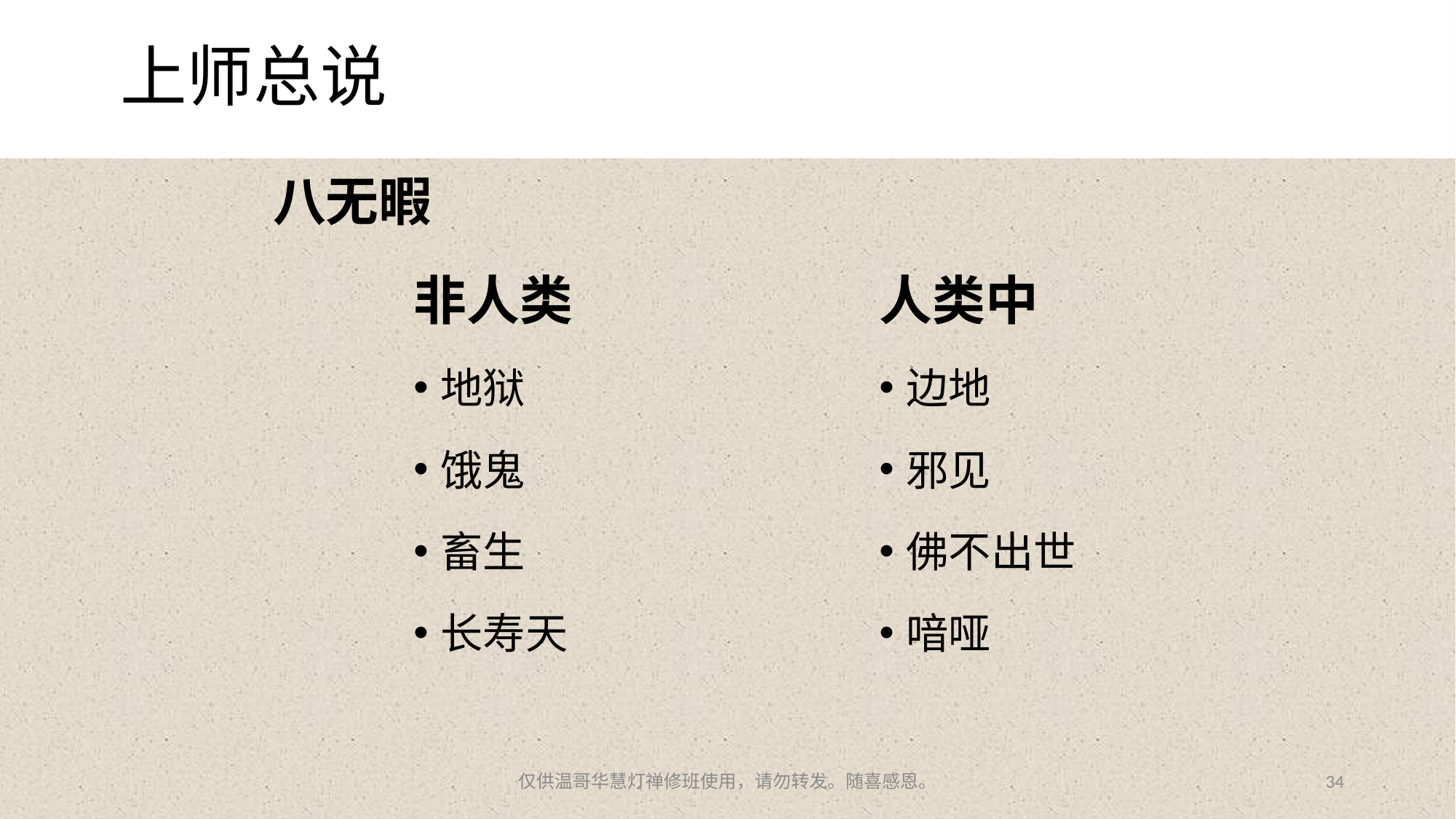

# 上师总说
八无暇
非人类
地狱
饿鬼
畜生
长寿天
人类中
边地
邪见
佛不出世
喑哑
仅供温哥华慧灯禅修班使用，请勿转发。随喜感恩。
34